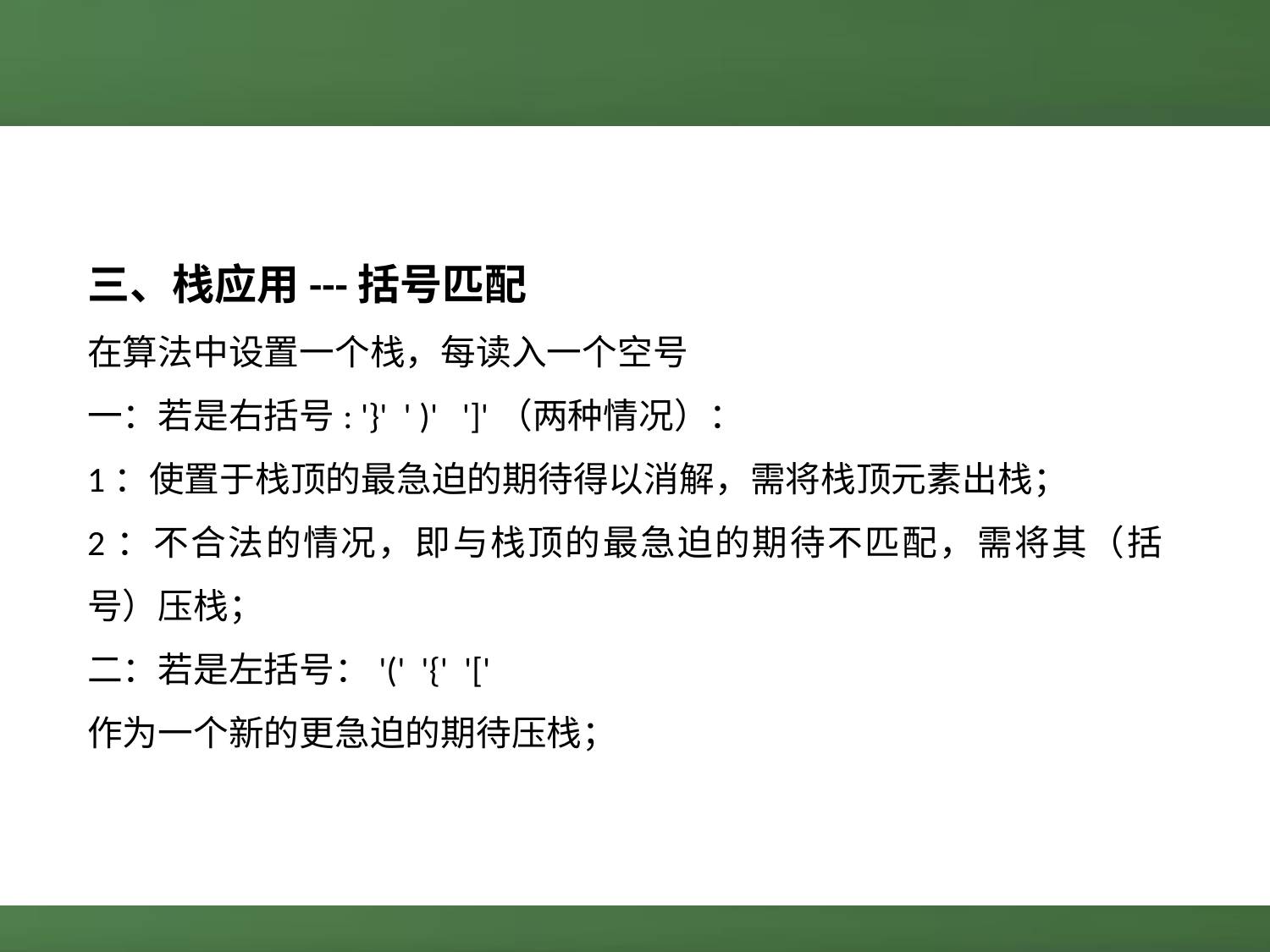

三、栈应用---括号匹配
在算法中设置一个栈，每读入一个空号
一：若是右括号: '}'  ' )'   ']'（两种情况）：
1：使置于栈顶的最急迫的期待得以消解，需将栈顶元素出栈；
2：不合法的情况，即与栈顶的最急迫的期待不匹配，需将其（括号）压栈；
二：若是左括号：'('  '{'  '['
作为一个新的更急迫的期待压栈；